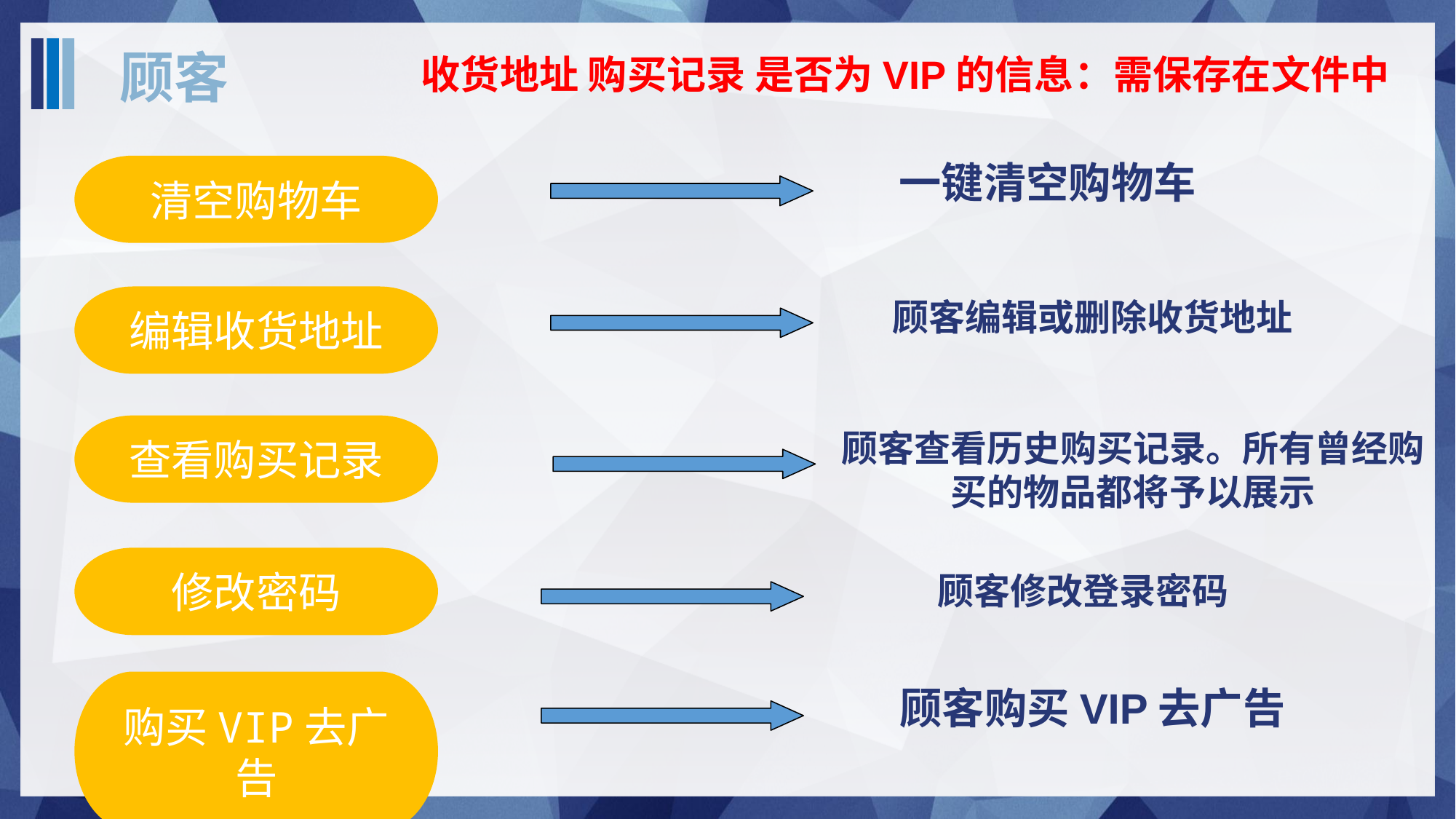

顾客
收货地址 购买记录 是否为VIP的信息：需保存在文件中

一键清空购物车
清空购物车

编辑收货地址
顾客编辑或删除收货地址

查看购买记录
顾客查看历史购买记录。所有曾经购买的物品都将予以展示

修改密码
顾客修改登录密码

购买VIP去广告
顾客购买VIP去广告